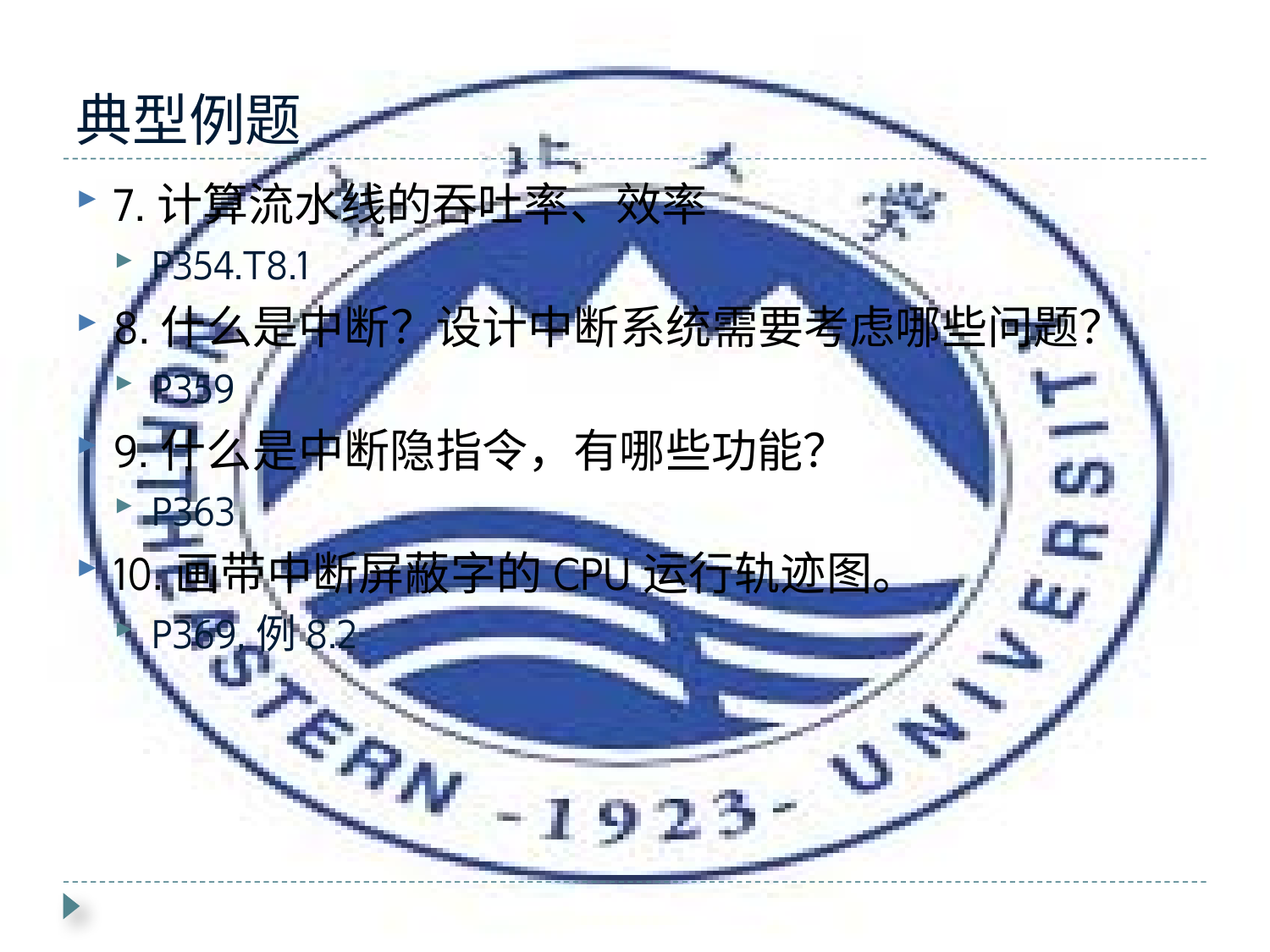

# 典型例题
7.计算流水线的吞吐率、效率
P354.T8.1
8.什么是中断？设计中断系统需要考虑哪些问题？
P359
9.什么是中断隐指令，有哪些功能？
P363
10.画带中断屏蔽字的CPU运行轨迹图。
P369,例8.2